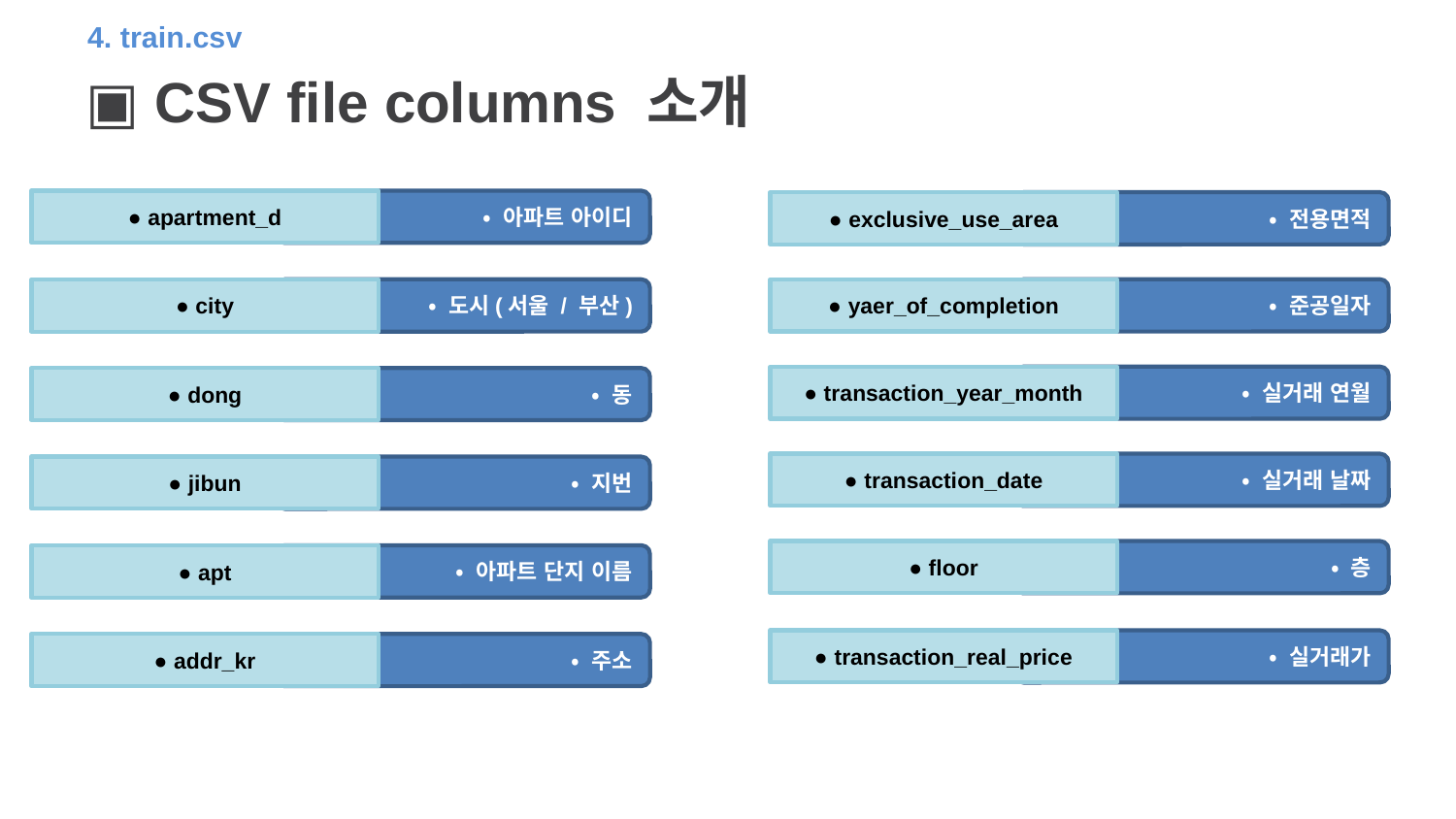

# 4. train.csv
▣ CSV file columns 소개
● apartment_d
   • 아파트 아이디
● exclusive_use_area
   • 전용면적
● yaer_of_completion
   • 준공일자
● city
   • 도시(서울 / 부산)
● transaction_year_month
   • 실거래 연월
● dong
   • 동
● transaction_date
   • 실거래 날짜
● jibun
   • 지번
● floor
   • 층
● apt
   • 아파트 단지 이름
● transaction_real_price
   • 실거래가
● addr_kr
   • 주소